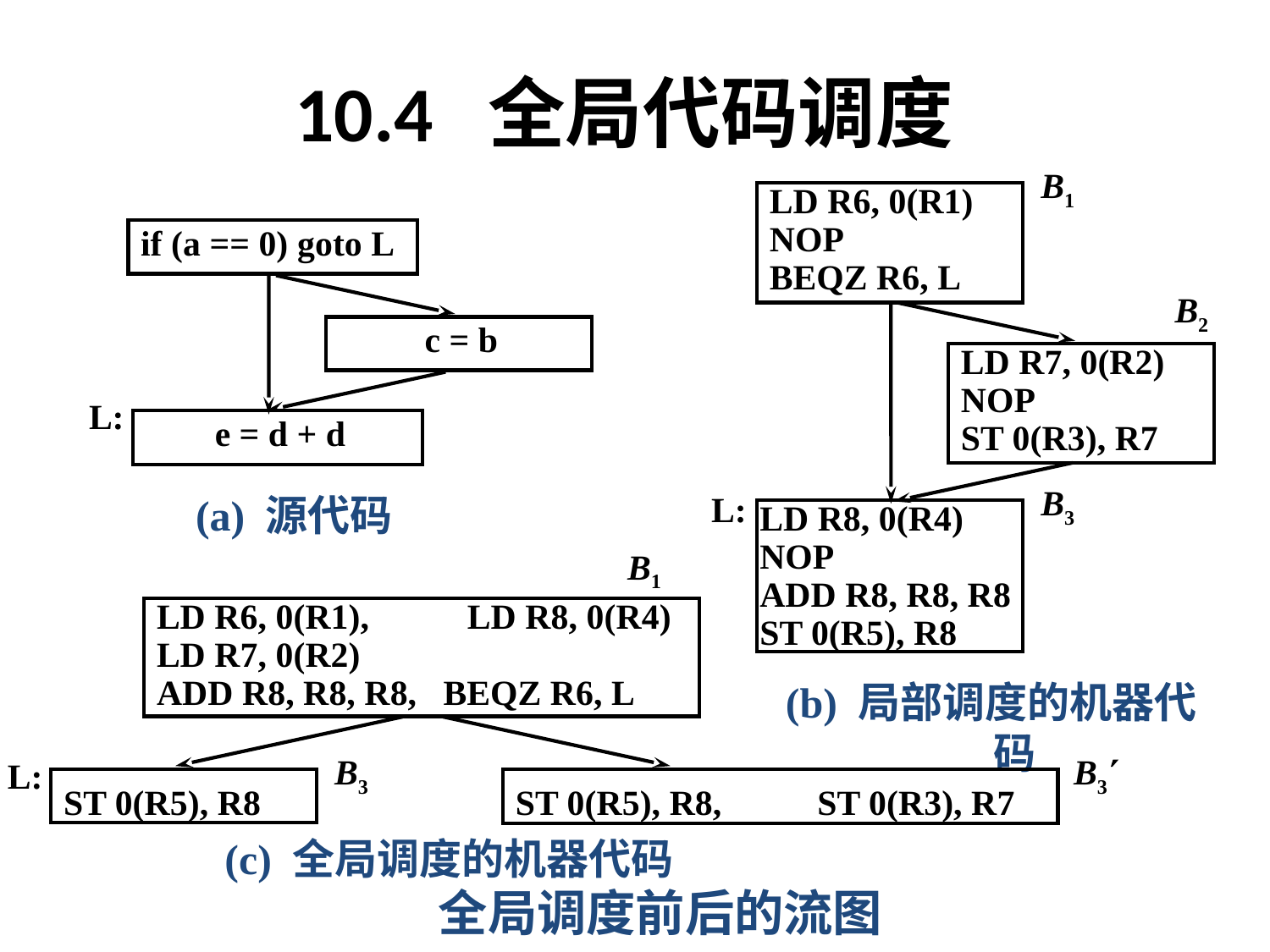

# 10.4  全局代码调度
B1
LD R6, 0(R1)
NOP
BEQZ R6, L
if (a == 0) goto L

B2

c = b
LD R7, 0(R2)
NOP
ST 0(R3), R7

L:
e = d + d

B3
(a) 源代码
L:
LD R8, 0(R4)
NOP
ADD R8, R8, R8
ST 0(R5), R8
B1
LD R6, 0(R1), 	 LD R8, 0(R4)
LD R7, 0(R2)
ADD R8, R8, R8,   BEQZ R6, L
(b) 局部调度的机器代码

B3
B3′
L:
ST 0(R5), R8
ST 0(R5), R8, 	ST 0(R3), R7
(c) 全局调度的机器代码
全局调度前后的流图